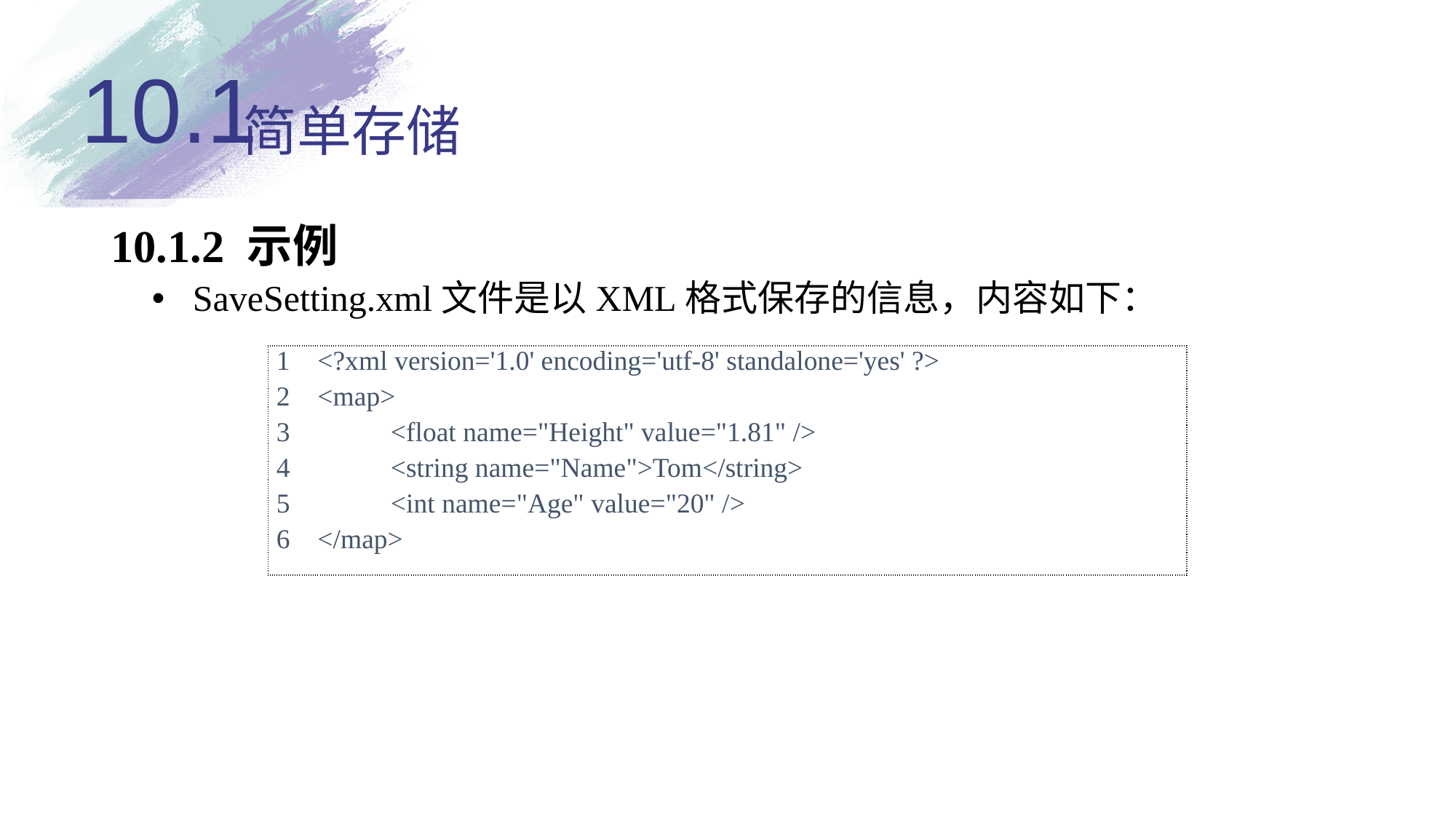

10.1
# 简单存储
10.1.2 示例
SaveSetting.xml文件是以XML格式保存的信息，内容如下：
| 1 <?xml version='1.0' encoding='utf-8' standalone='yes' ?> 2 <map> 3 <float name="Height" value="1.81" /> 4 <string name="Name">Tom</string> 5 <int name="Age" value="20" /> 6 </map> |
| --- |